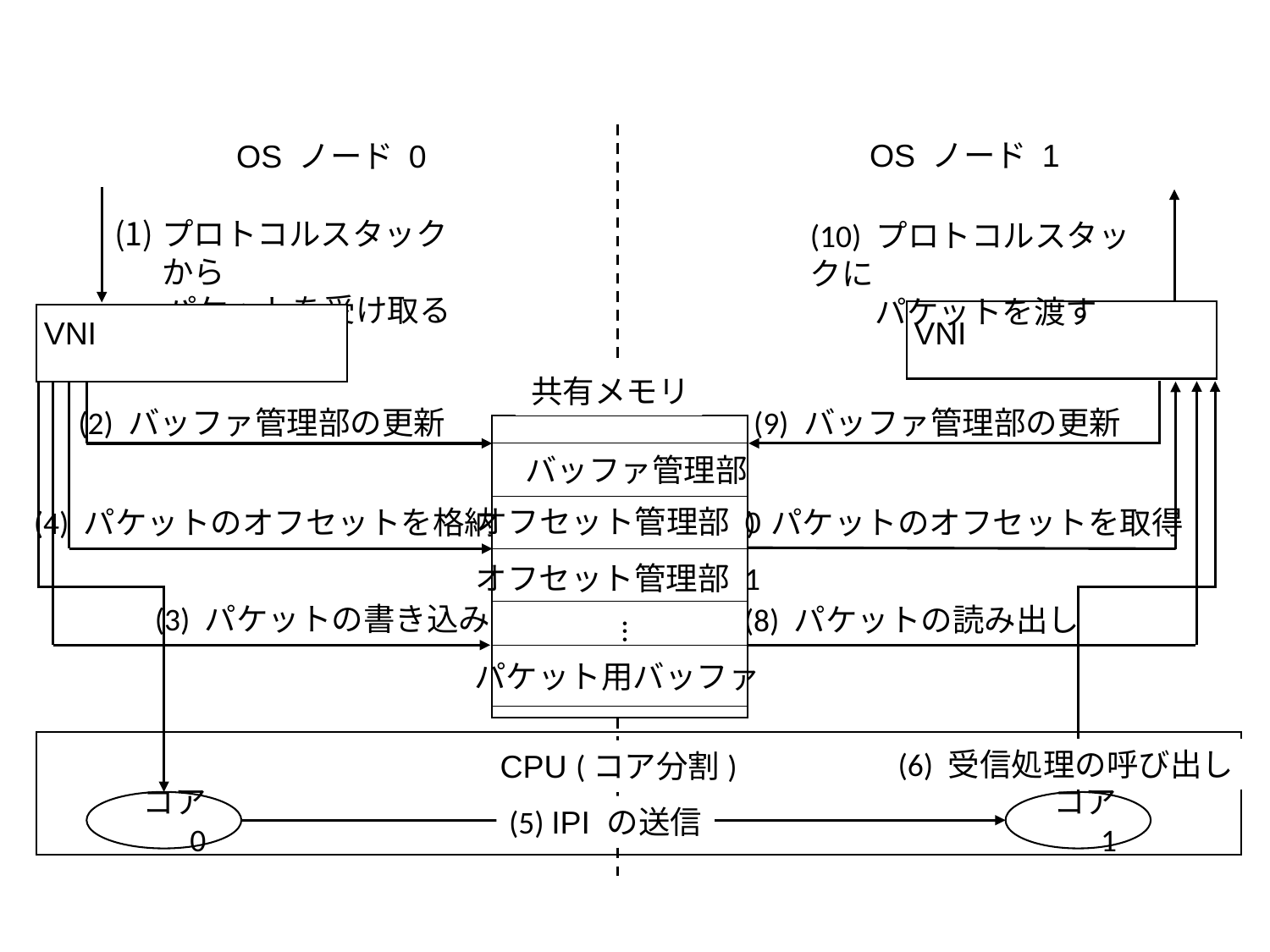

プロトコルスタックから
      パケットを受け取る
(10) プロトコルスタックに
        パケットを渡す

VNI

VNI
共有メモリ

バッファ管理部
オフセット管理部 0
パケット用バッファ
(2) バッファ管理部の更新
(9) バッファ管理部の更新
(4) パケットのオフセットを格納
(7) パケットのオフセットを取得
(3) パケットの書き込み
(8) パケットの読み出し

(6) 受信処理の呼び出し
CPU (コア分割)
コア 0
コア 1
(5) IPI の送信
OS ノード 1
OS ノード 0
...
オフセット管理部 1